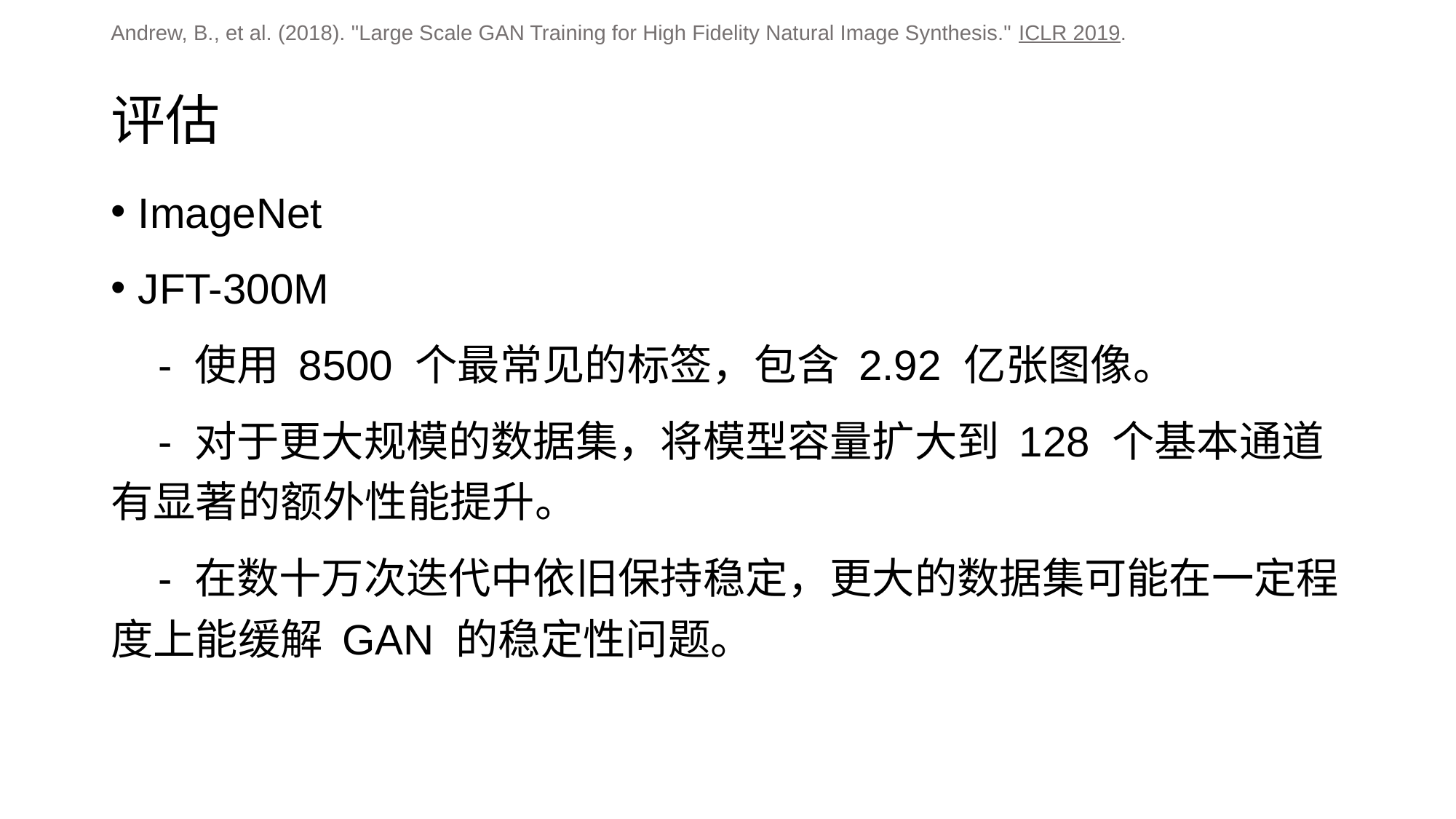

Andrew, B., et al. (2018). "Large Scale GAN Training for High Fidelity Natural Image Synthesis." ICLR 2019.
# 评估
ImageNet
JFT-300M
    - 使用 8500 个最常见的标签，包含 2.92 亿张图像。
    - 对于更大规模的数据集，将模型容量扩大到 128 个基本通道有显著的额外性能提升。
    - 在数十万次迭代中依旧保持稳定，更大的数据集可能在一定程度上能缓解 GAN 的稳定性问题。